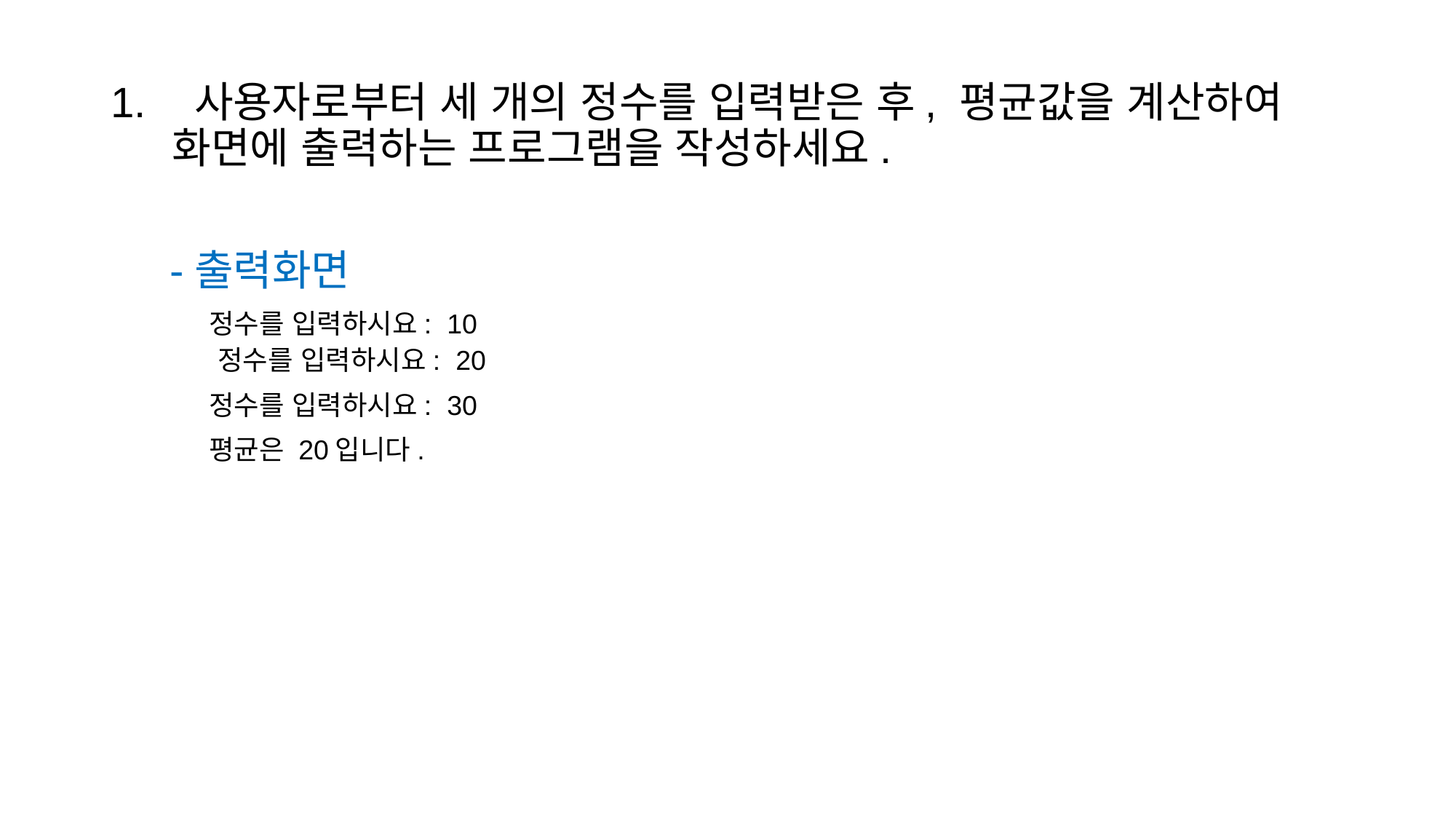

사용자로부터 세 개의 정수를 입력받은 후, 평균값을 계산하여 화면에 출력하는 프로그램을 작성하세요.

     -출력화면
            정수를 입력하시요:  10
      정수를 입력하시요:  20
            정수를 입력하시요:  30
            평균은 20입니다.